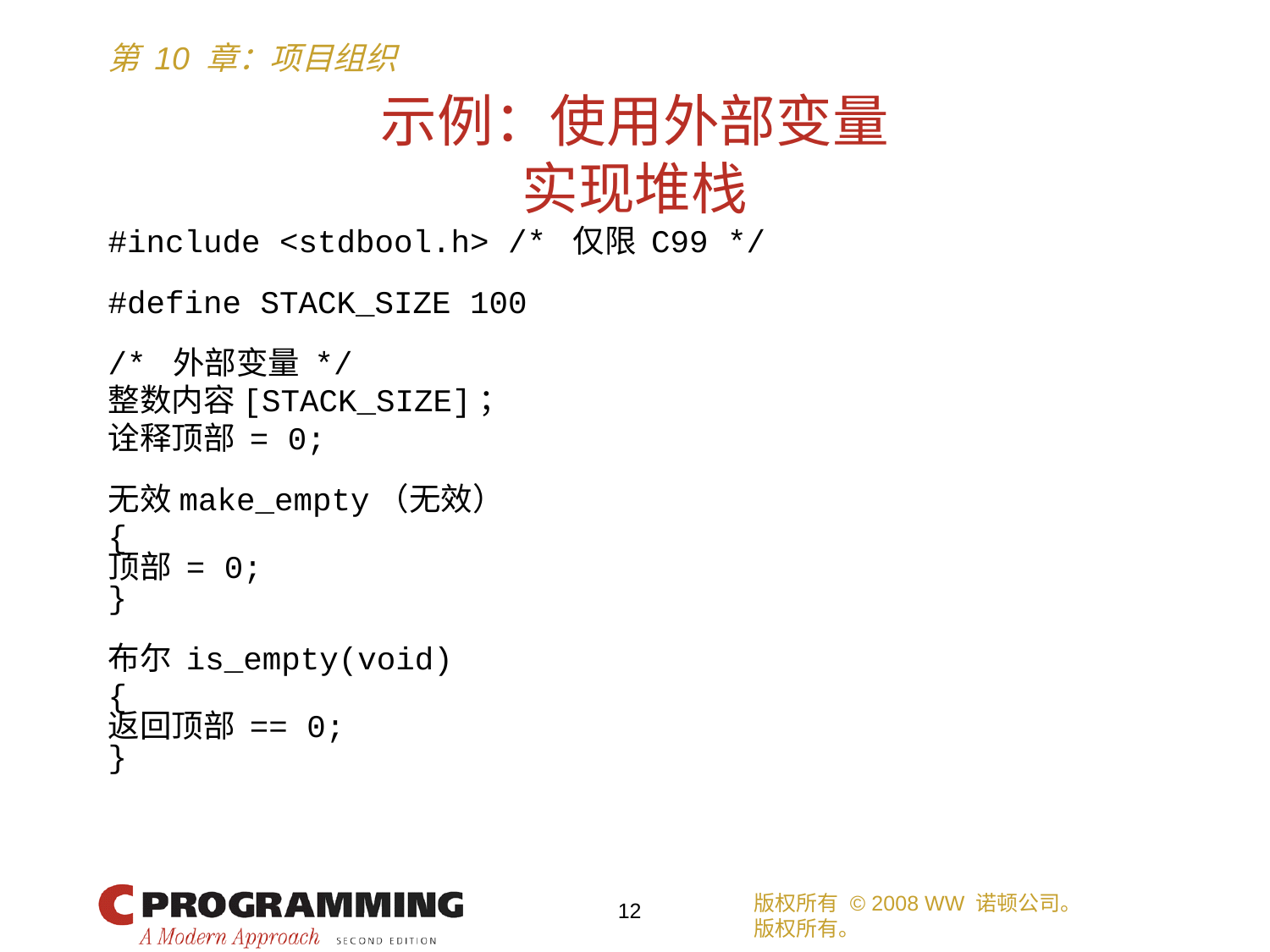

# 示例：使用外部变量 实现堆栈
#include <stdbool.h> /* 仅限 C99 */

#define STACK_SIZE 100

/* 外部变量 */
整数内容[STACK_SIZE]；
诠释顶部 = 0;

无效make_empty（无效）
{
顶部 = 0;
}

布尔 is_empty(void)
{
返回顶部 == 0;
}
版权所有 © 2008 WW 诺顿公司。
版权所有。
12